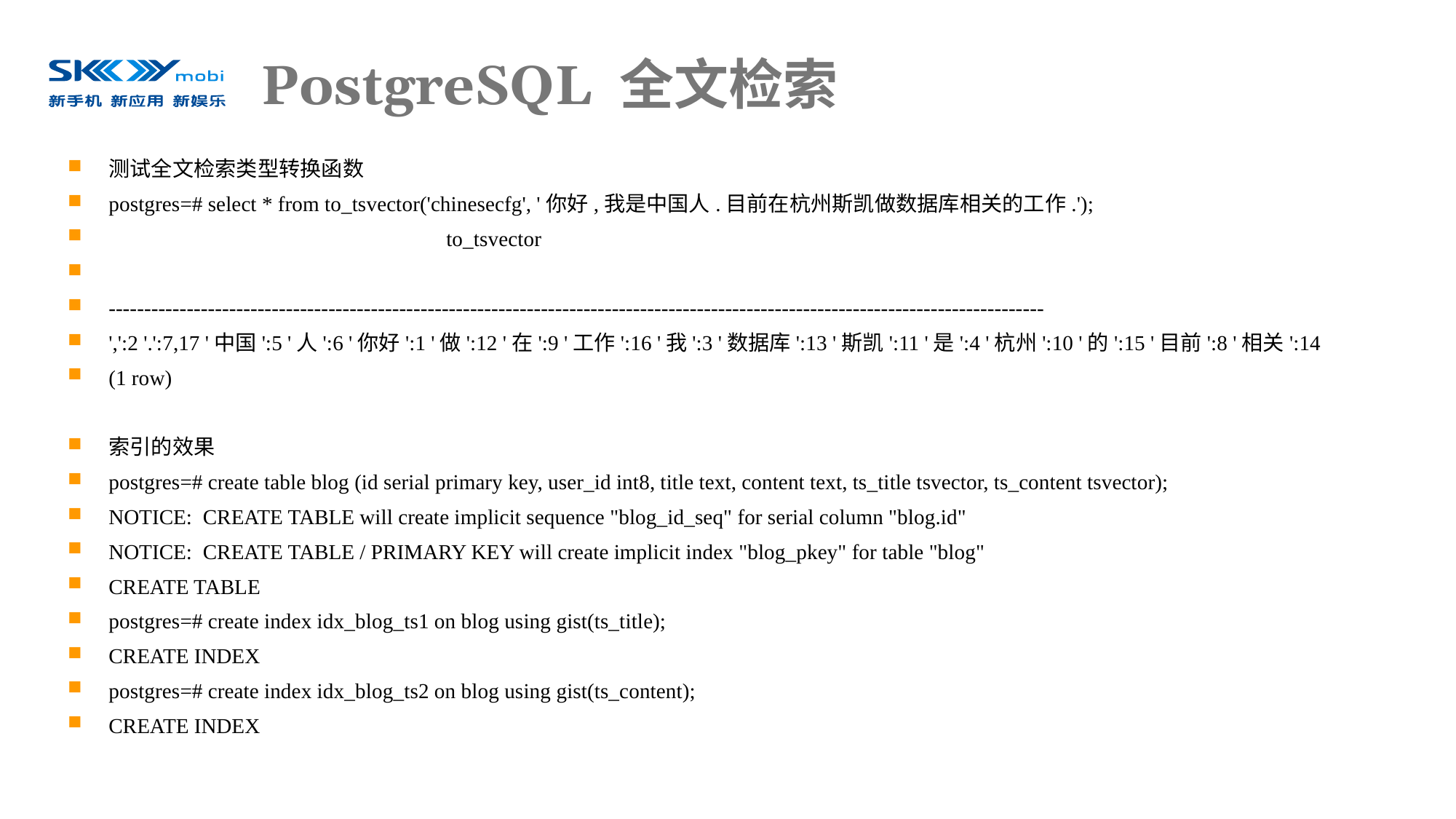

# PostgreSQL 全文检索
测试全文检索类型转换函数
postgres=# select * from to_tsvector('chinesecfg', '你好,我是中国人.目前在杭州斯凯做数据库相关的工作.');
                                                                to_tsvector

------------------------------------------------------------------------------------------------------------------------------------
',':2 '.':7,17 '中国':5 '人':6 '你好':1 '做':12 '在':9 '工作':16 '我':3 '数据库':13 '斯凯':11 '是':4 '杭州':10 '的':15 '目前':8 '相关':14
(1 row)

索引的效果
postgres=# create table blog (id serial primary key, user_id int8, title text, content text, ts_title tsvector, ts_content tsvector);
NOTICE:  CREATE TABLE will create implicit sequence "blog_id_seq" for serial column "blog.id"
NOTICE:  CREATE TABLE / PRIMARY KEY will create implicit index "blog_pkey" for table "blog"
CREATE TABLE
postgres=# create index idx_blog_ts1 on blog using gist(ts_title);
CREATE INDEX
postgres=# create index idx_blog_ts2 on blog using gist(ts_content);
CREATE INDEX